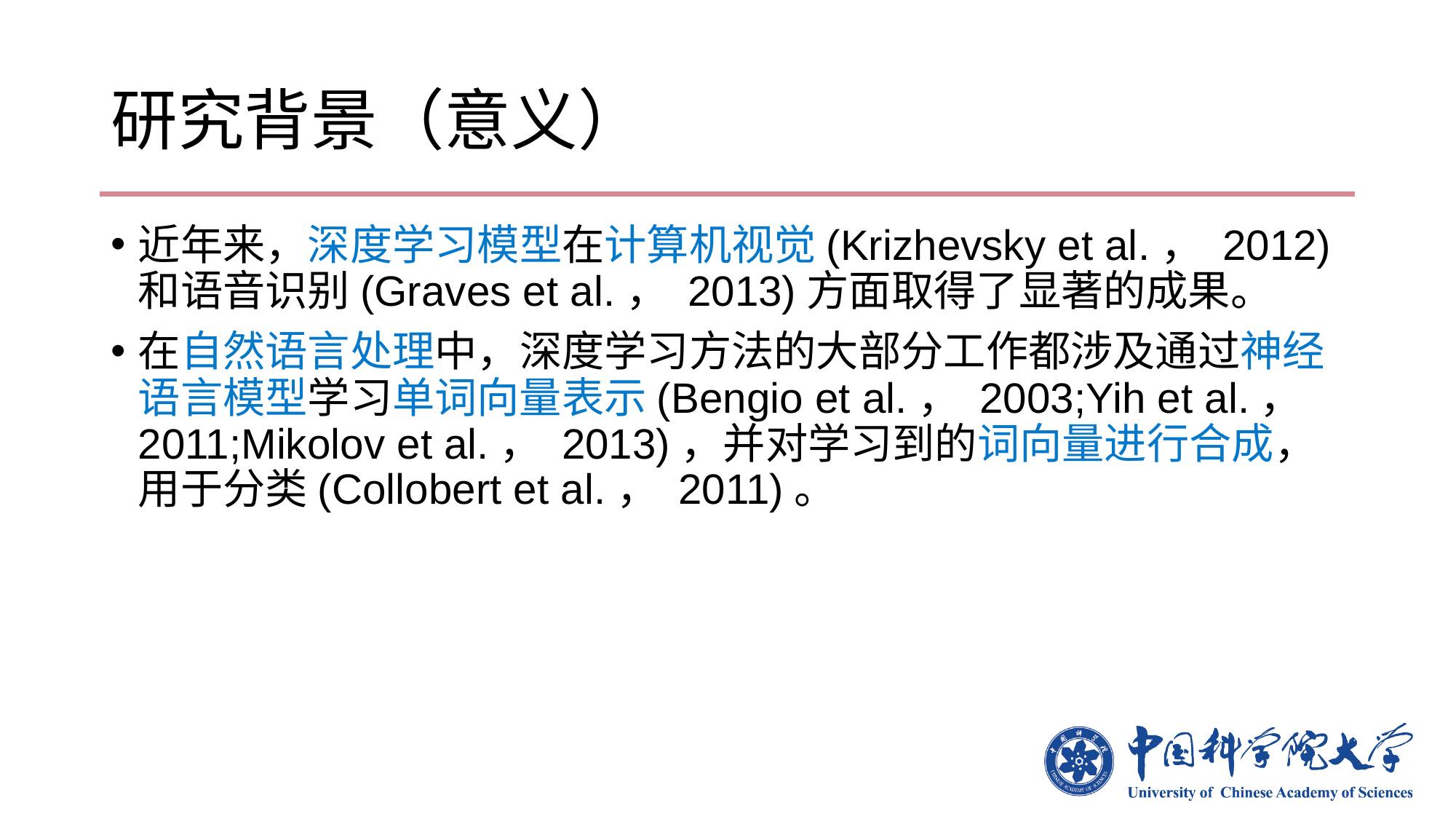

# 研究背景（意义）
近年来，深度学习模型在计算机视觉(Krizhevsky et al.， 2012)和语音识别(Graves et al.， 2013)方面取得了显著的成果。
在自然语言处理中，深度学习方法的大部分工作都涉及通过神经语言模型学习单词向量表示(Bengio et al.， 2003;Yih et al.， 2011;Mikolov et al.， 2013)，并对学习到的词向量进行合成，用于分类(Collobert et al.， 2011)。